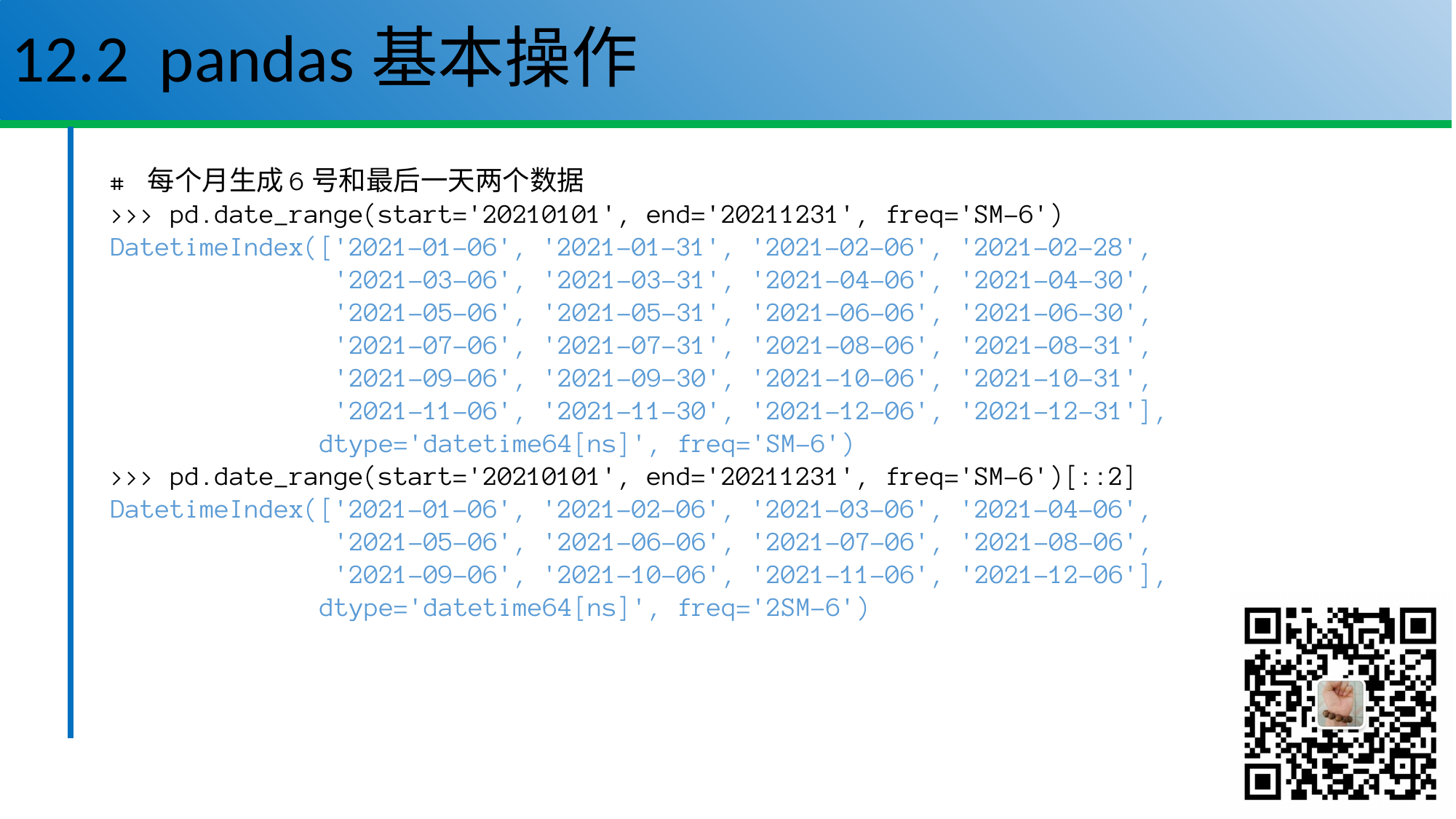

# 12.2  pandas基本操作
# 每个月生成6号和最后一天两个数据
>>> pd.date_range(start='20210101', end='20211231', freq='SM-6')
DatetimeIndex(['2021-01-06', '2021-01-31', '2021-02-06', '2021-02-28',
               '2021-03-06', '2021-03-31', '2021-04-06', '2021-04-30',
               '2021-05-06', '2021-05-31', '2021-06-06', '2021-06-30',
               '2021-07-06', '2021-07-31', '2021-08-06', '2021-08-31',
               '2021-09-06', '2021-09-30', '2021-10-06', '2021-10-31',
               '2021-11-06', '2021-11-30', '2021-12-06', '2021-12-31'],
              dtype='datetime64[ns]', freq='SM-6')
>>> pd.date_range(start='20210101', end='20211231', freq='SM-6')[::2]
DatetimeIndex(['2021-01-06', '2021-02-06', '2021-03-06', '2021-04-06',
               '2021-05-06', '2021-06-06', '2021-07-06', '2021-08-06',
               '2021-09-06', '2021-10-06', '2021-11-06', '2021-12-06'],
              dtype='datetime64[ns]', freq='2SM-6')
22